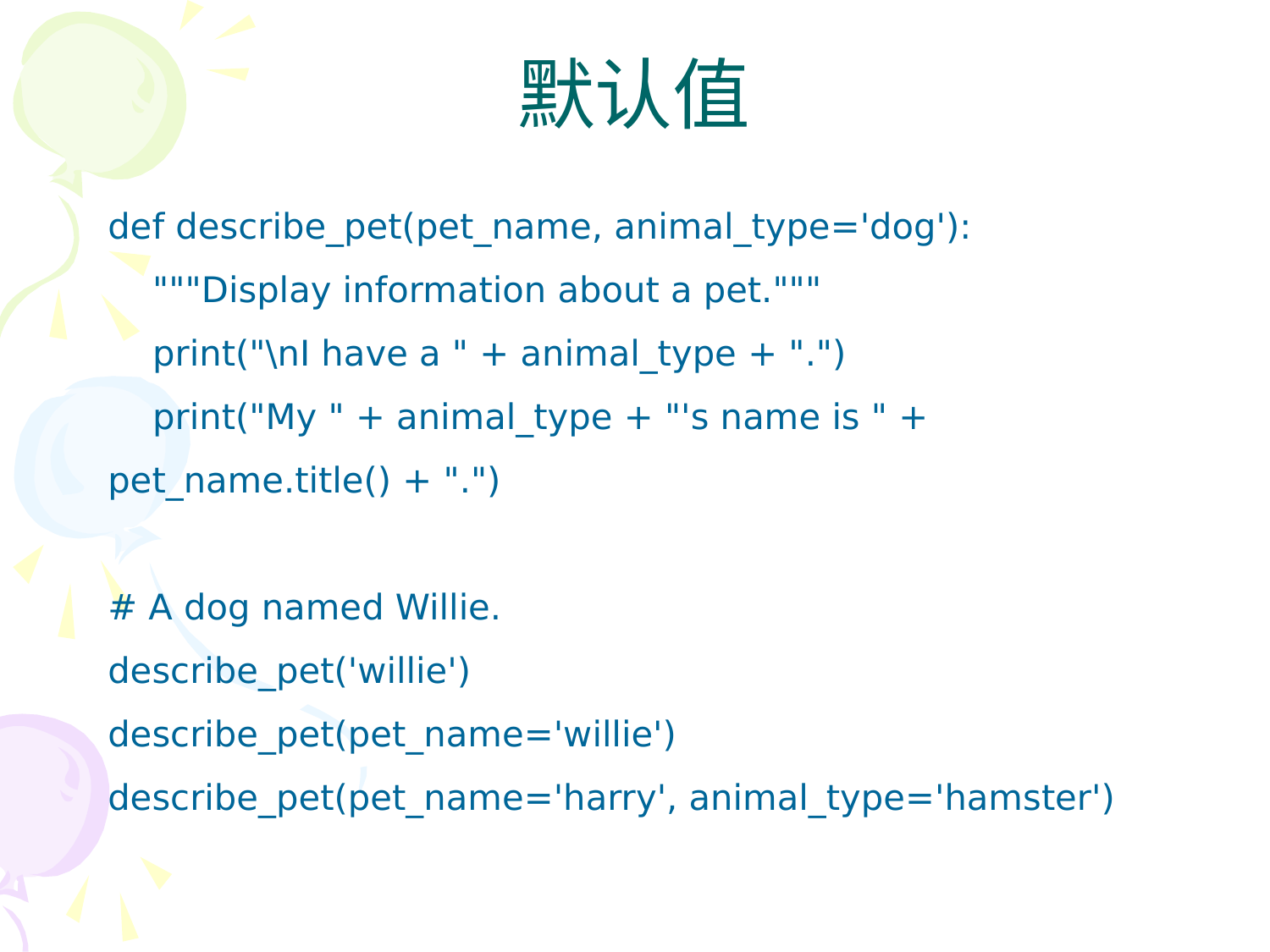

# 默认值
def describe_pet(pet_name, animal_type='dog'):
    """Display information about a pet."""
    print("\nI have a " + animal_type + ".")
    print("My " + animal_type + "'s name is " + pet_name.title() + ".")

# A dog named Willie.
describe_pet('willie')
describe_pet(pet_name='willie')
describe_pet(pet_name='harry', animal_type='hamster')